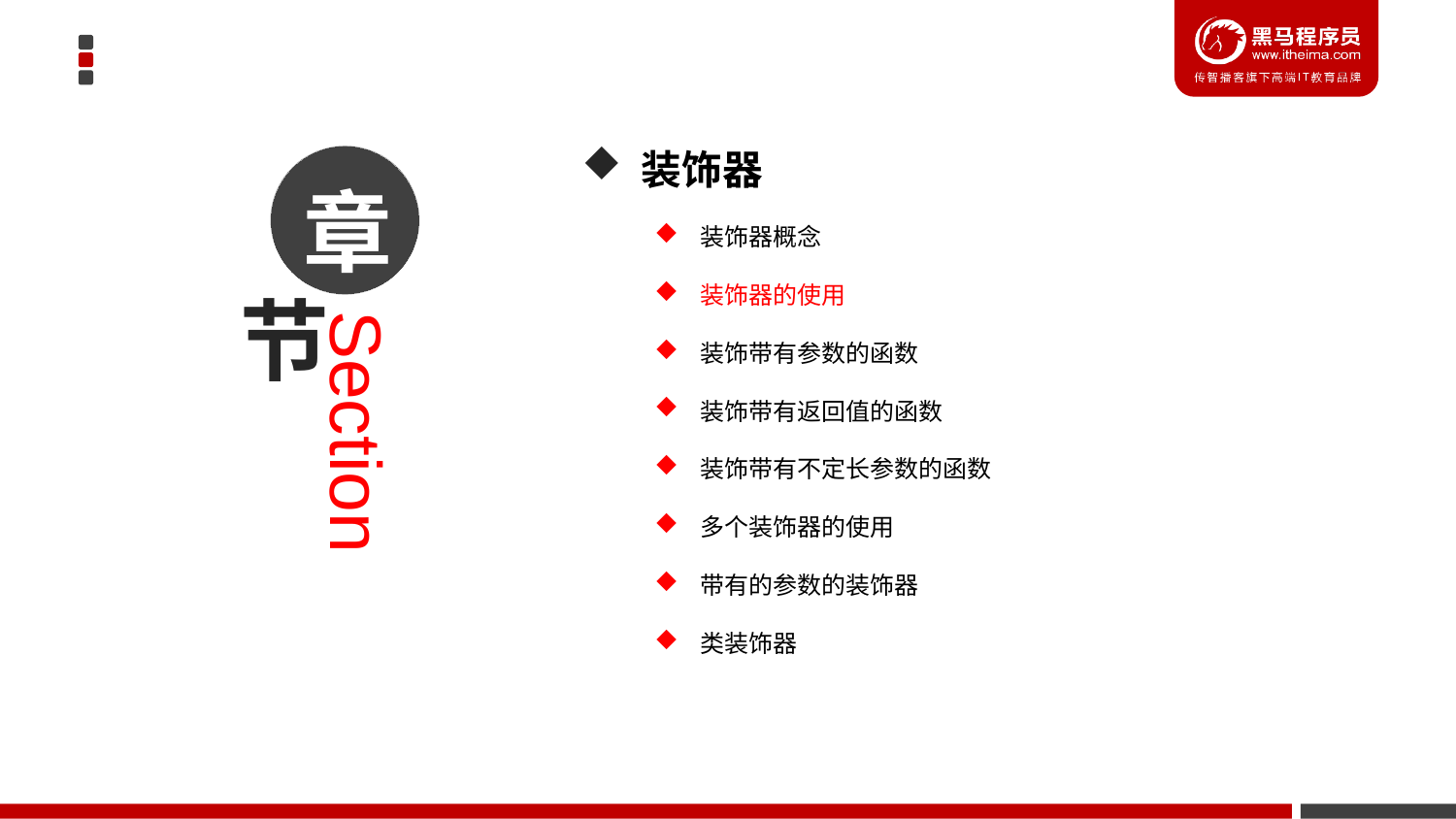

装饰器
装饰器概念
装饰器的使用
装饰带有参数的函数
装饰带有返回值的函数
装饰带有不定长参数的函数
多个装饰器的使用
带有的参数的装饰器
类装饰器

章
节
Section